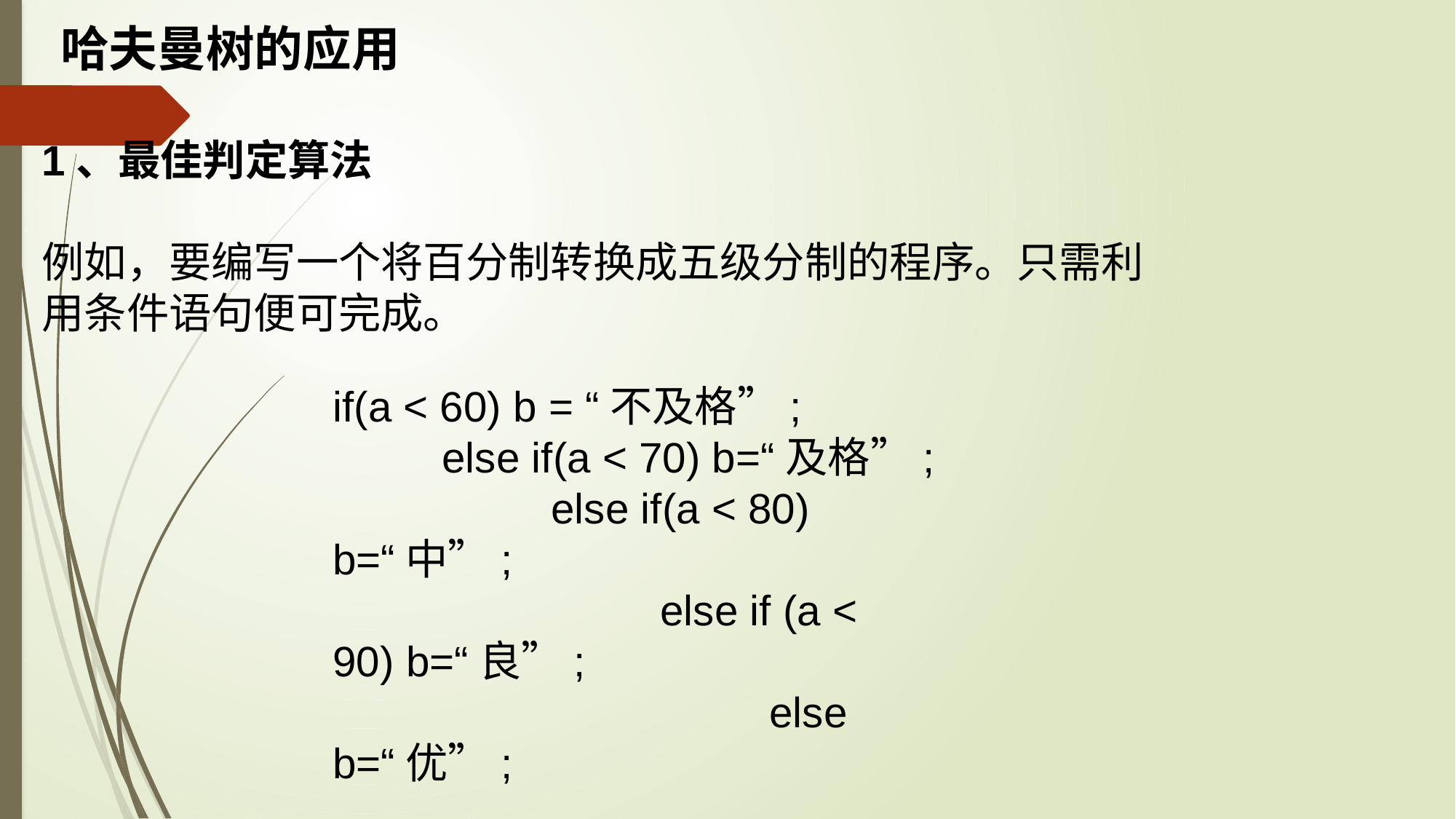

# 哈夫曼树的应用
1、最佳判定算法

例如，要编写一个将百分制转换成五级分制的程序。只需利用条件语句便可完成。
if(a < 60) b = “不及格”;
	else if(a < 70) b=“及格”;
		else if(a < 80) b=“中”;
			else if (a < 90) b=“良”;
				else b=“优”;